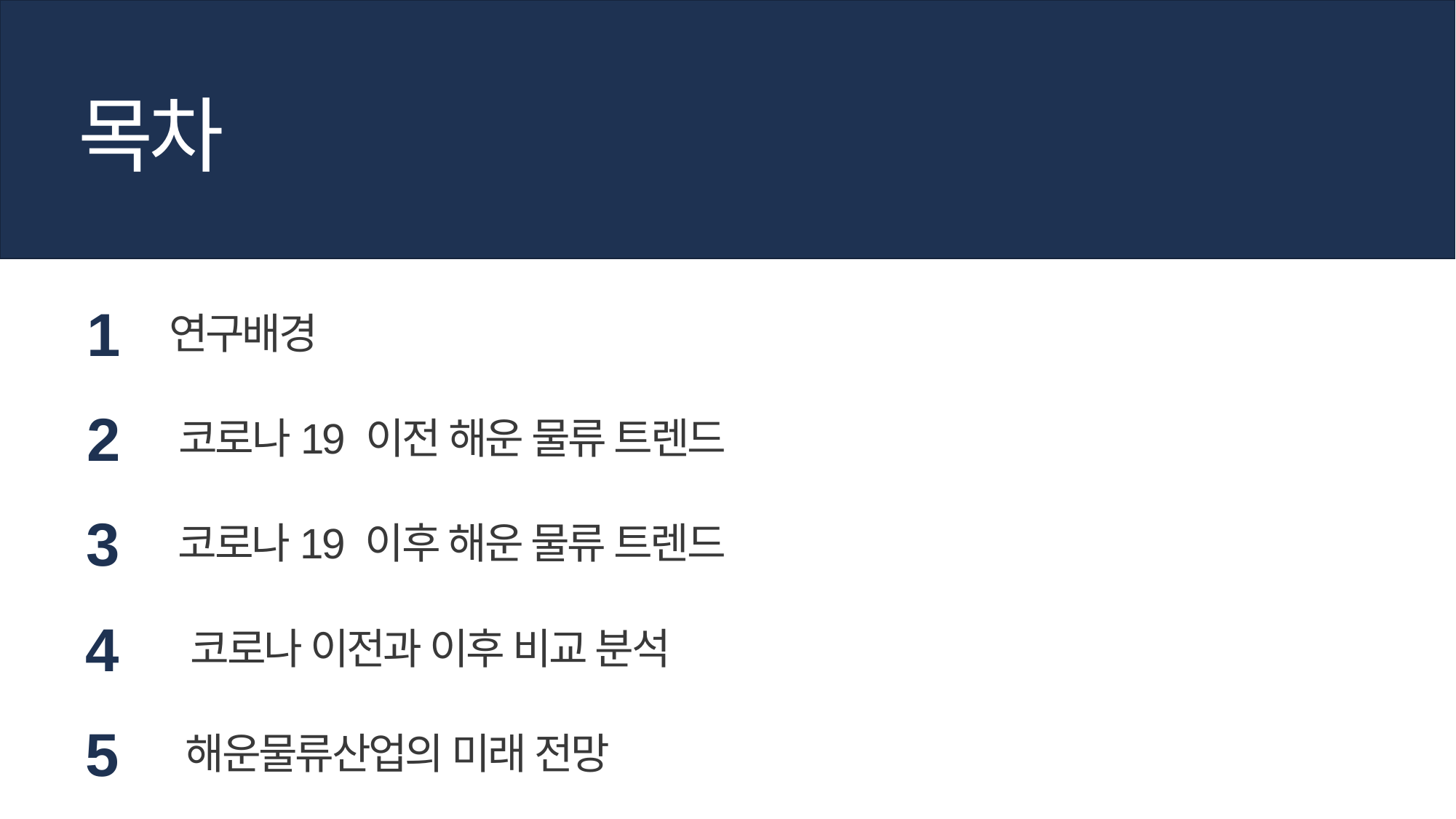

목차
1
연구배경
2
코로나19 이전 해운 물류 트렌드
3
코로나19 이후 해운 물류 트렌드
4
코로나 이전과 이후 비교 분석
5
해운물류산업의 미래 전망